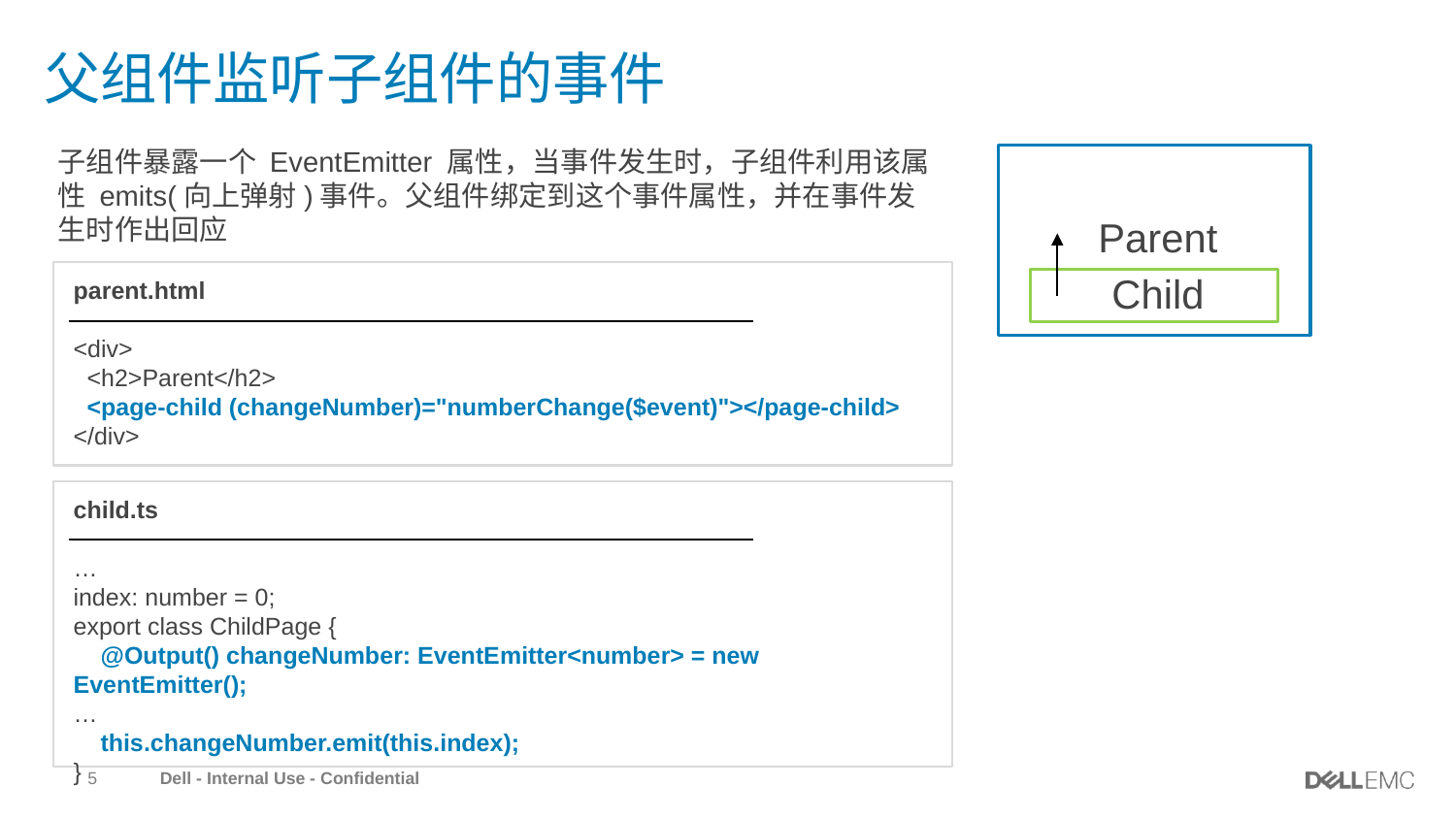

# 父组件监听子组件的事件
子组件暴露一个 EventEmitter 属性，当事件发生时，子组件利用该属性 emits(向上弹射)事件。父组件绑定到这个事件属性，并在事件发生时作出回应
Parent

parent.html

<div>
  <h2>Parent</h2>
  <page-child (changeNumber)="numberChange($event)"></page-child>
</div>
Child

child.ts

…
index: number = 0;
export class ChildPage {
    @Output() changeNumber: EventEmitter<number> = new EventEmitter();
…
    this.changeNumber.emit(this.index);
}